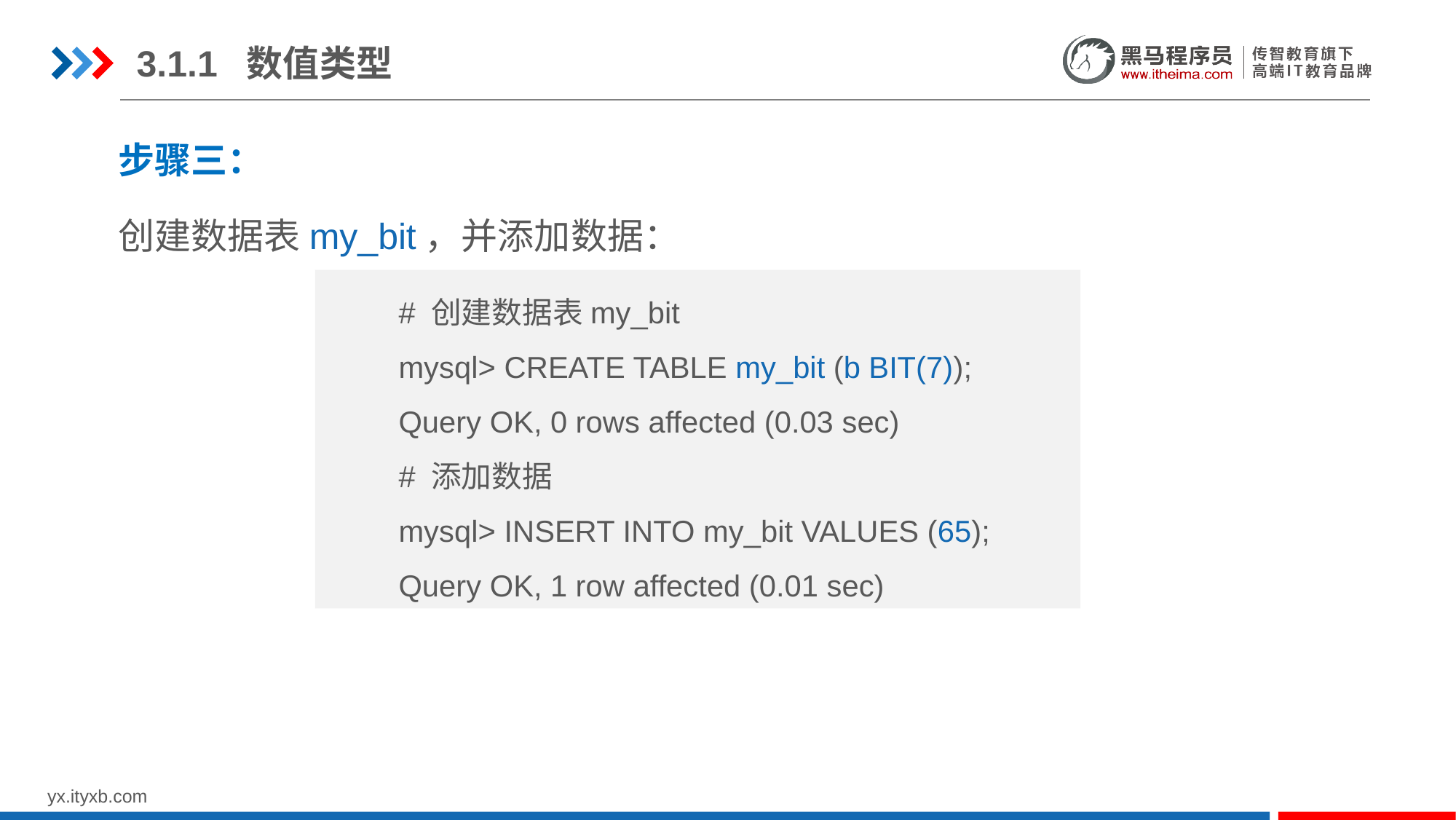

3.1.1  数值类型
步骤三：
创建数据表my_bit，并添加数据：
# 创建数据表my_bit
mysql> CREATE TABLE my_bit (b BIT(7));
Query OK, 0 rows affected (0.03 sec)
# 添加数据
mysql> INSERT INTO my_bit VALUES (65);
Query OK, 1 row affected (0.01 sec)